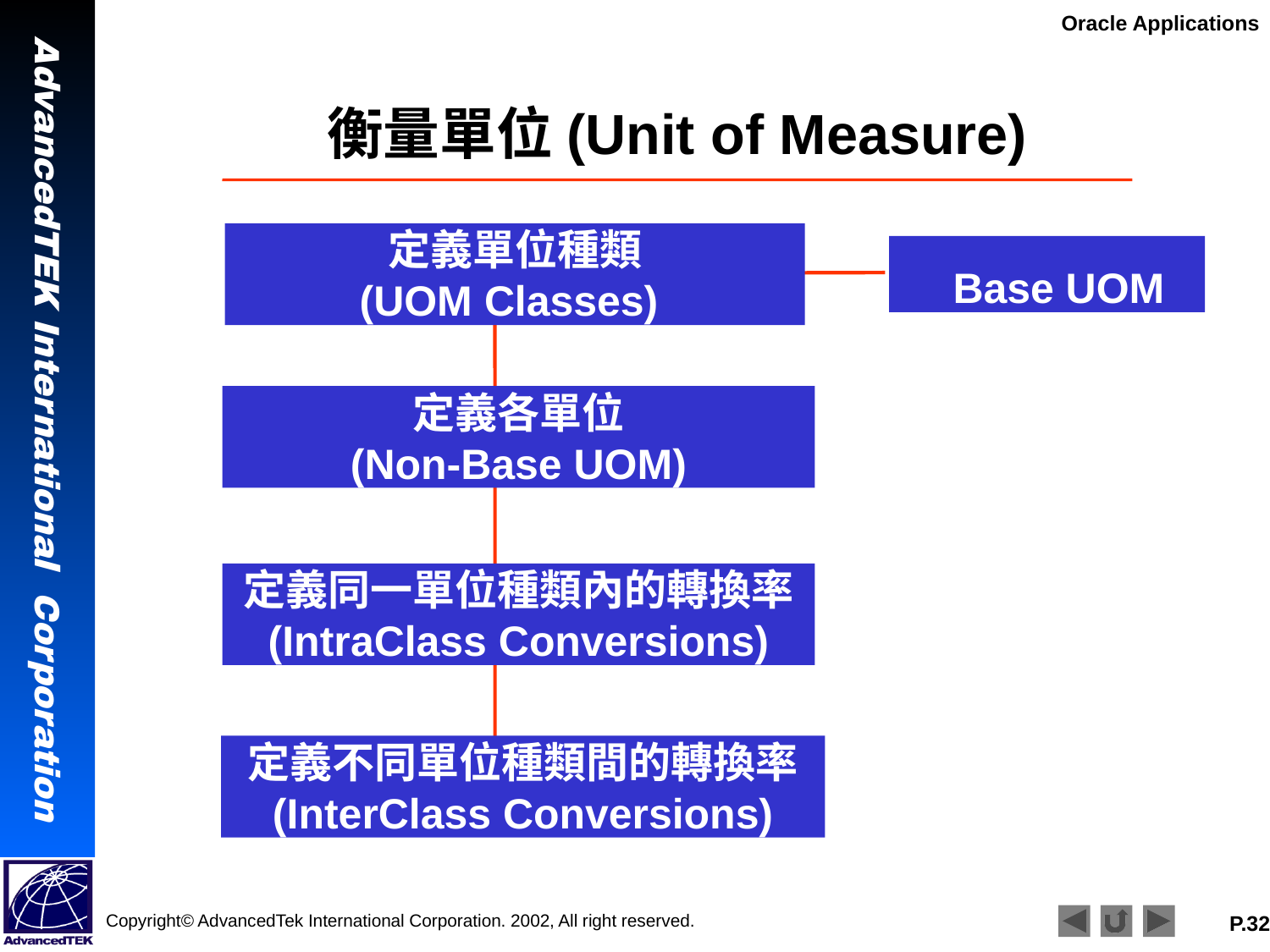

# 衡量單位(Unit of Measure)
定義單位種類
(UOM Classes)
  Base UOM

定義各單位
(Non-Base UOM)
定義同一單位種類內的轉換率
(IntraClass Conversions)
定義不同單位種類間的轉換率
(InterClass Conversions)